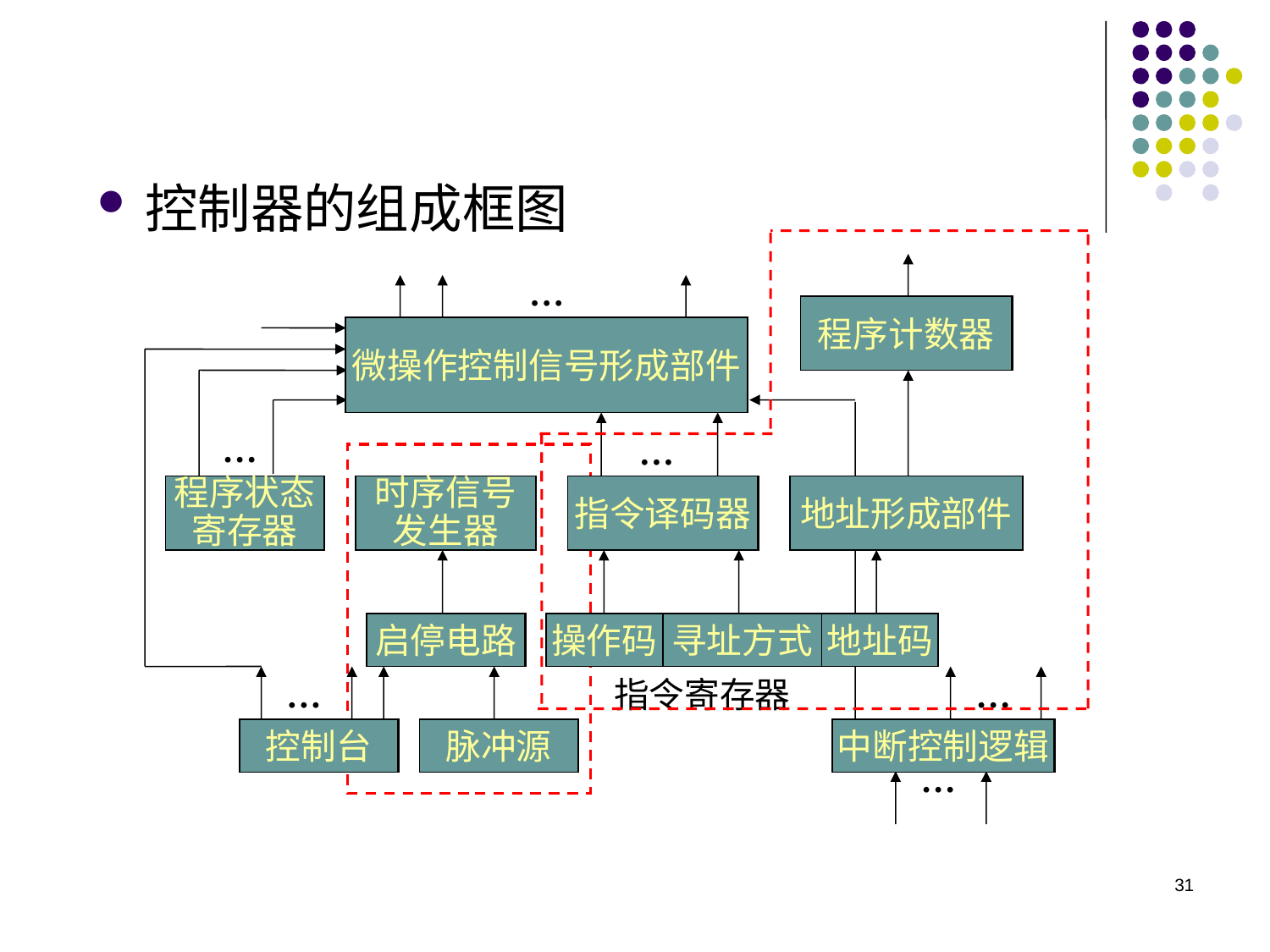

控制器的组成框图

……

程序计数器
程序计数器
微操作控制信号形成部件
微操作控制信号形成部件

…
…

程序状态
寄存器
程序状态
寄存器
时序信号
发生器
时序信号
发生器
指令译码器
指令译码器
地址形成部件
地址形成部件

启停电路
启停电路
操作码
寻址方式
地址码
操作码
寻址方式
地址码

…

指令寄存器

…

控制台
控制台
脉冲源
脉冲源
中断控制逻辑
中断控制逻辑
…

31